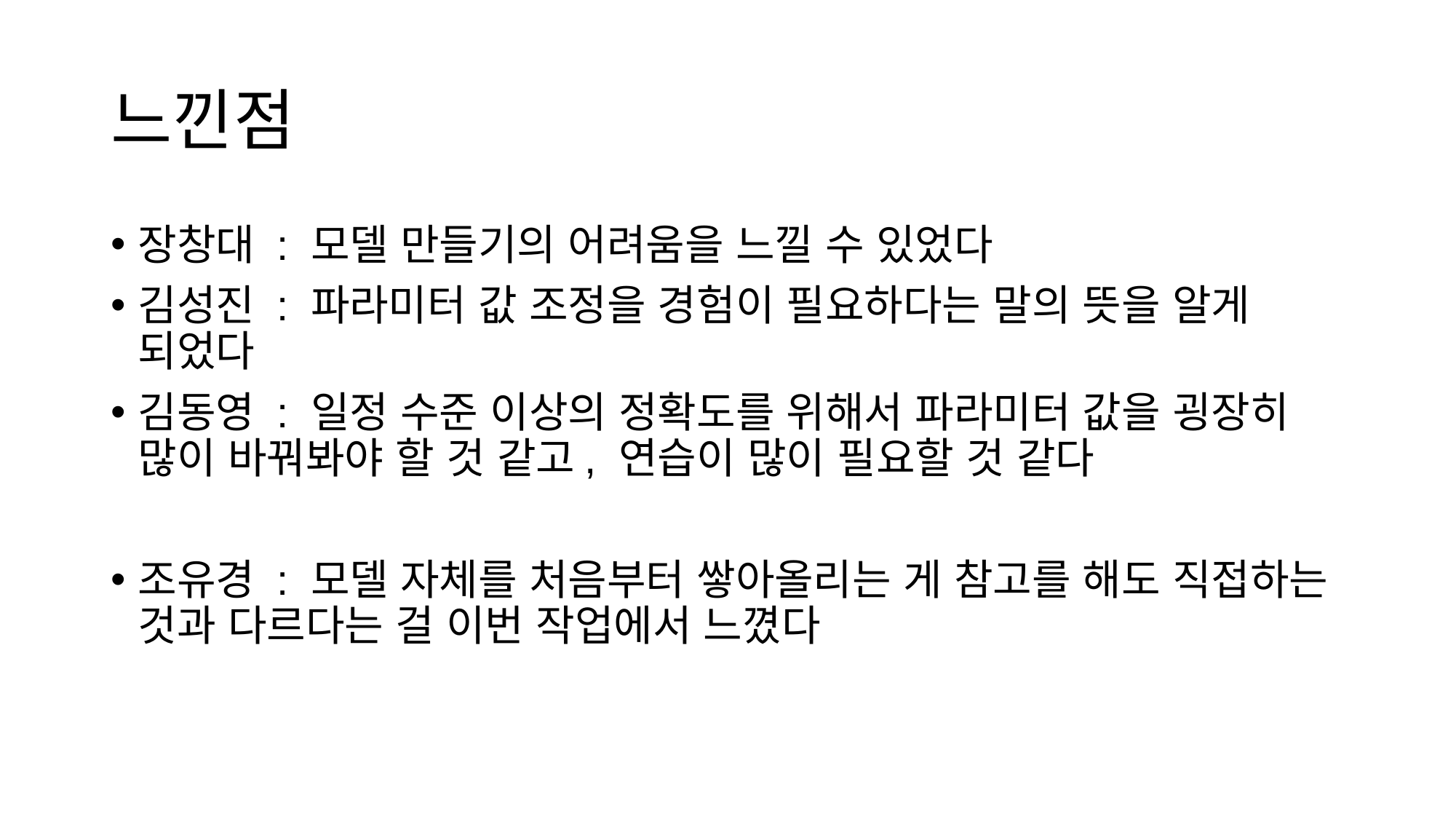

# 느낀점
장창대 : 모델 만들기의 어려움을 느낄 수 있었다
김성진 : 파라미터 값 조정을 경험이 필요하다는 말의 뜻을 알게 되었다
김동영 : 일정 수준 이상의 정확도를 위해서 파라미터 값을 굉장히 많이 바꿔봐야 할 것 같고, 연습이 많이 필요할 것 같다

조유경 : 모델 자체를 처음부터 쌓아올리는 게 참고를 해도 직접하는 것과 다르다는 걸 이번 작업에서 느꼈다